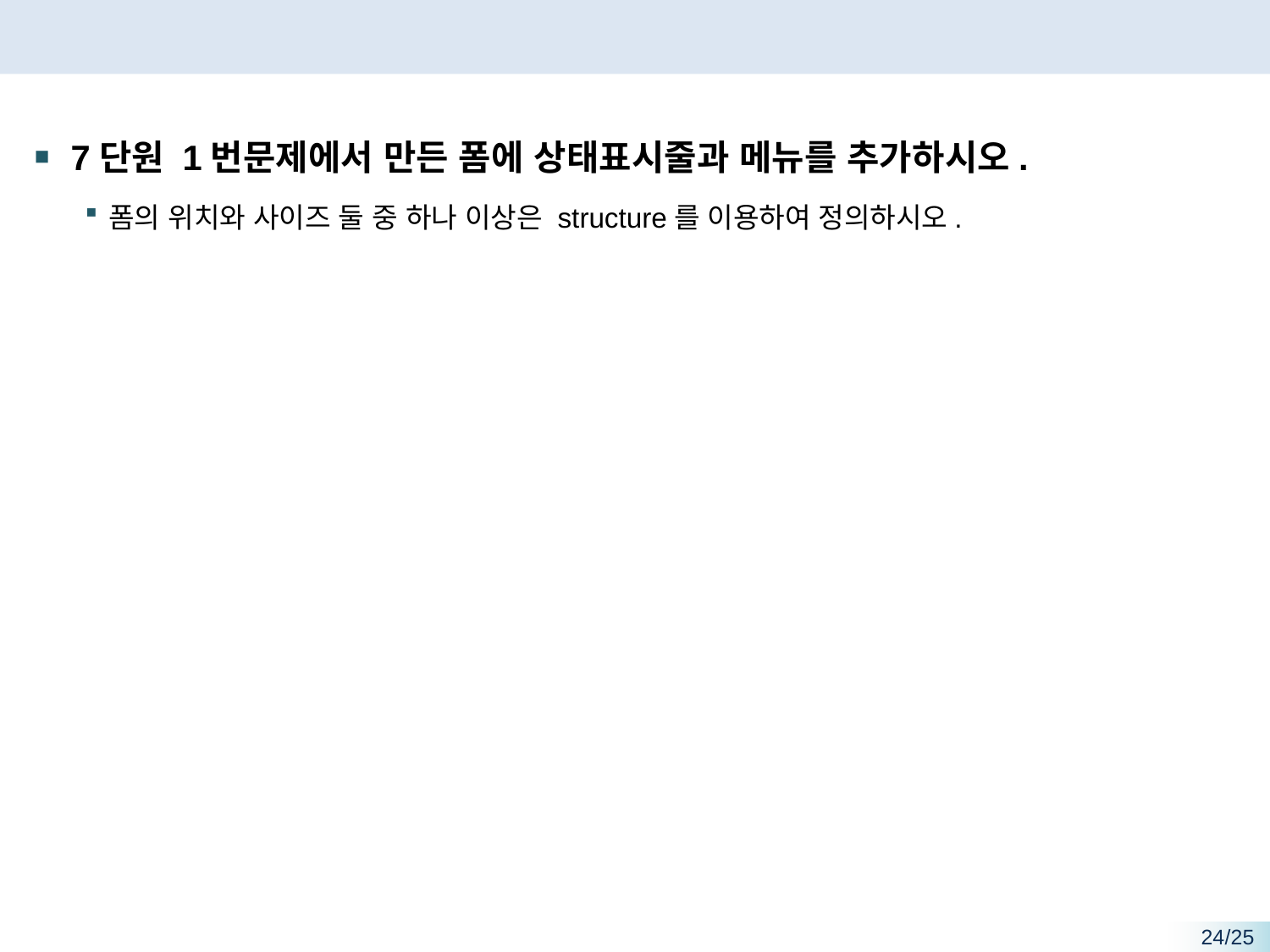

#
7단원 1번문제에서 만든 폼에 상태표시줄과 메뉴를 추가하시오.
폼의 위치와 사이즈 둘 중 하나 이상은 structure를 이용하여 정의하시오.